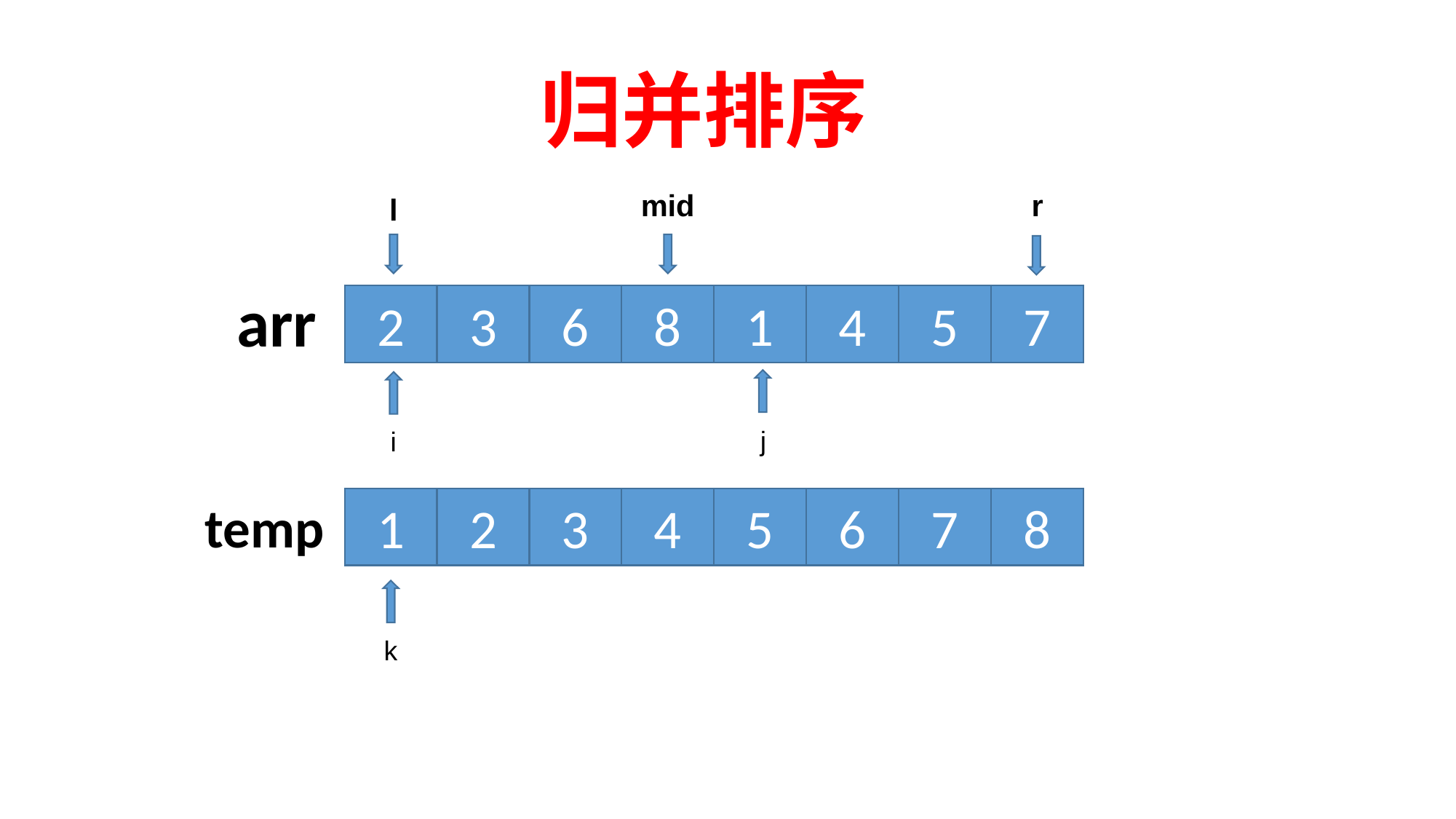

归并排序
mid

r

l

arr
7
5
4
1
8
6
3
2

j

i
temp
8
7
6
5
4
3
2
1
8
7
6
5
4
3
2
1

k